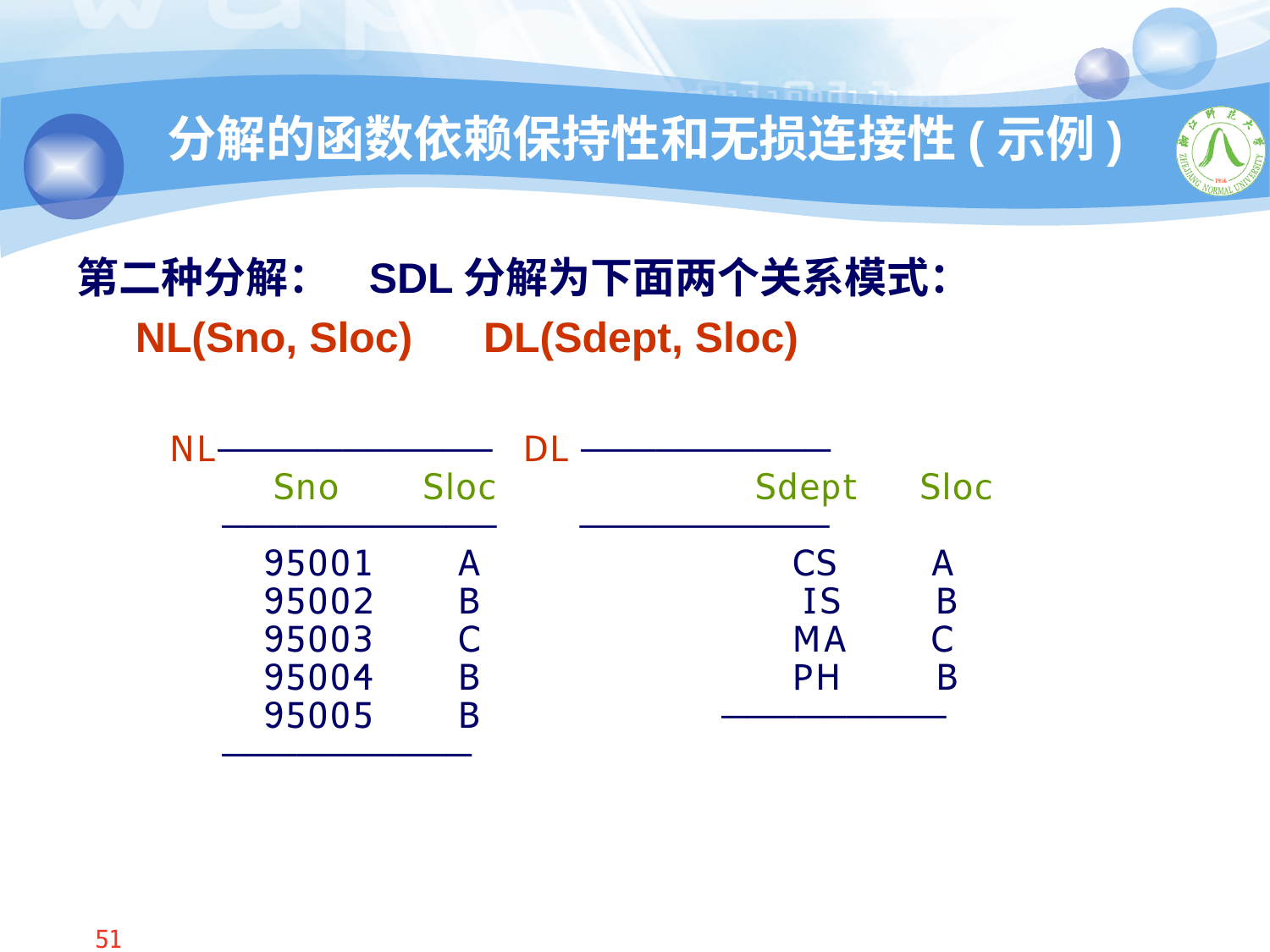

# 分解的函数依赖保持性和无损连接性(示例)
第二种分解：   SDL分解为下面两个关系模式：
     NL(Sno, Sloc)      DL(Sdept, Sloc)
     NL───────────   DL ──────────
               Sno        Sloc                         Sdept      Sloc
          ───────────        ──────────
              95001        A                    	CS         A
              95002        B                     	 IS         B
              95003        C                       	MA        C
              95004        B                     	PH         B
              95005        B                       ─────────
          ──────────
51